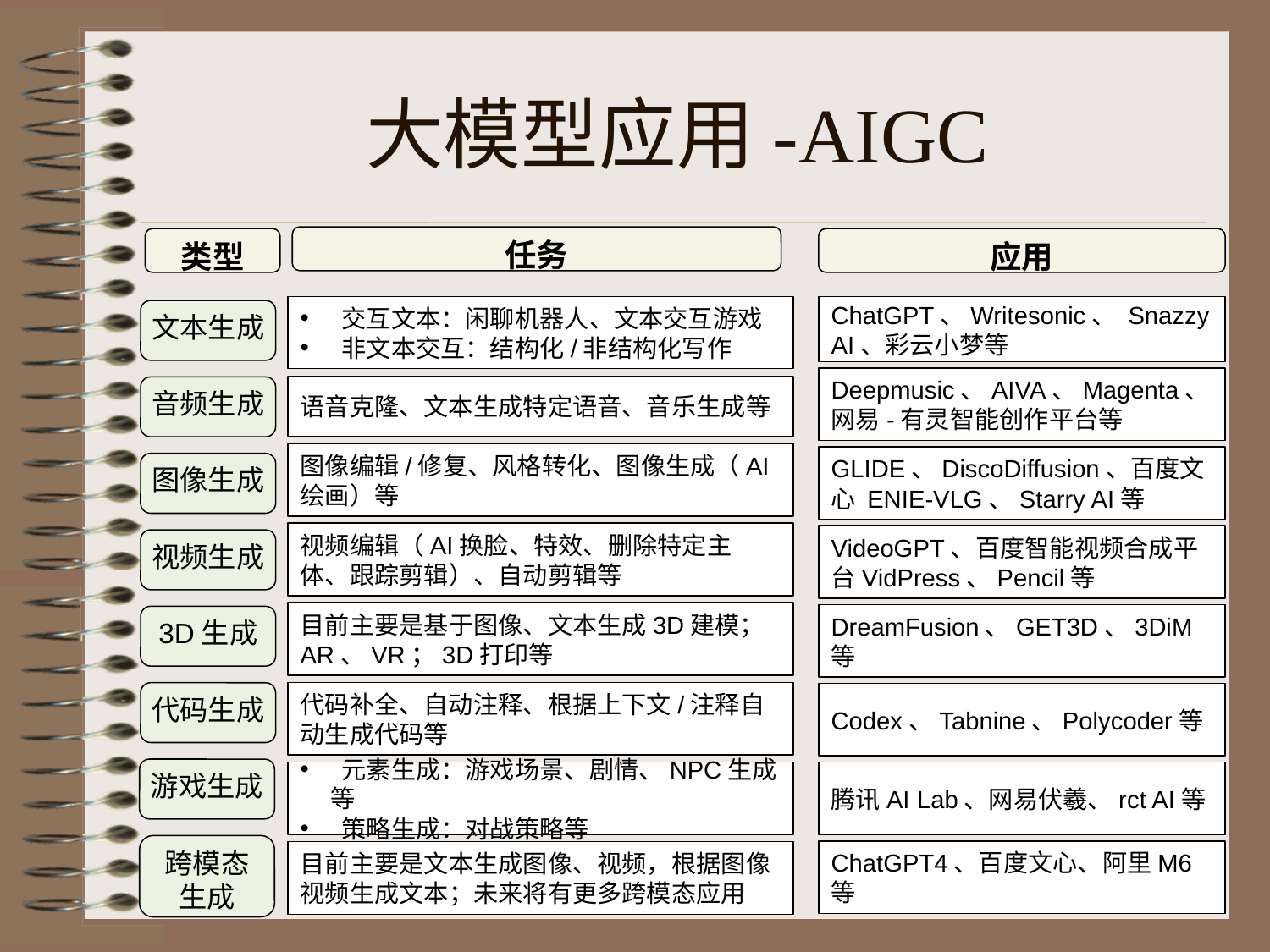

# 大模型应用-AIGC
任务
类型
应用
 交互文本：闲聊机器人、文本交互游戏
 非文本交互：结构化/非结构化写作
ChatGPT、Writesonic、 Snazzy AI、彩云小梦等
文本生成
Deepmusic、AIVA、Magenta、网易-有灵智能创作平台等
语音克隆、文本生成特定语音、音乐生成等
音频生成
图像编辑/修复、风格转化、图像生成（AI绘画）等
GLIDE、DiscoDiffusion、百度文心 ENIE-VLG、Starry AI等
图像生成
视频编辑（AI换脸、特效、删除特定主体、跟踪剪辑）、自动剪辑等
VideoGPT、百度智能视频合成平台VidPress、Pencil等
视频生成
目前主要是基于图像、文本生成3D建模；AR、VR；3D打印等
DreamFusion、GET3D、3DiM等
3D生成
代码补全、自动注释、根据上下文/注释自动生成代码等
代码生成
Codex、Tabnine、Polycoder等
游戏生成
 元素生成：游戏场景、剧情、NPC生成等
 策略生成：对战策略等
腾讯AI Lab、网易伏羲、rct AI等
跨模态
生成
ChatGPT4、百度文心、阿里M6等
目前主要是文本生成图像、视频，根据图像视频生成文本；未来将有更多跨模态应用